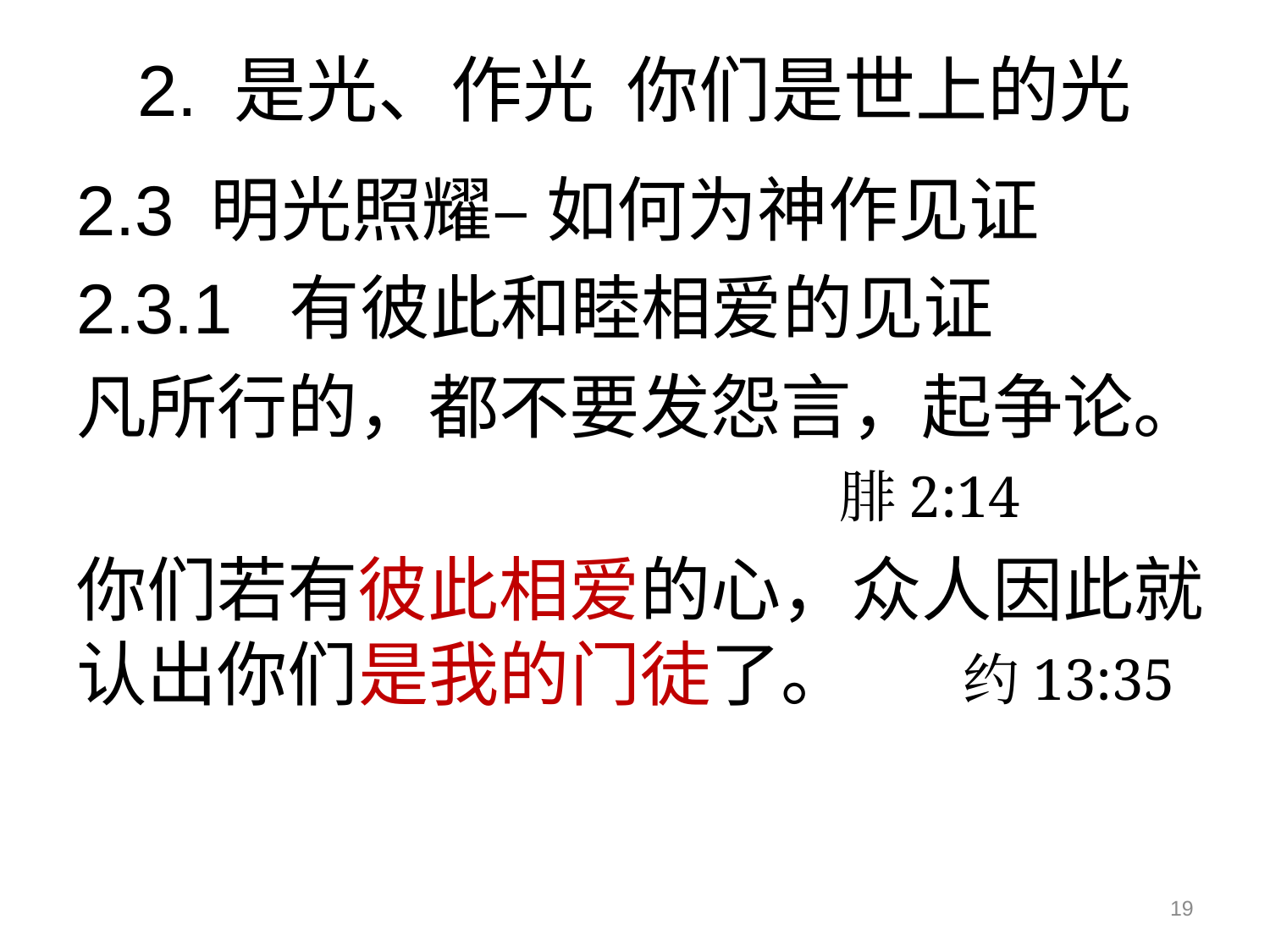

# 2. 是光、作光  你们是世上的光
2.3 明光照耀– 如何为神作见证
2.3.1  有彼此和睦相爱的见证
凡所行的，都不要发怨言，起争论。
                                            腓2:14
你们若有彼此相爱的心，众人因此就认出你们是我的门徒了。       约13:35

19